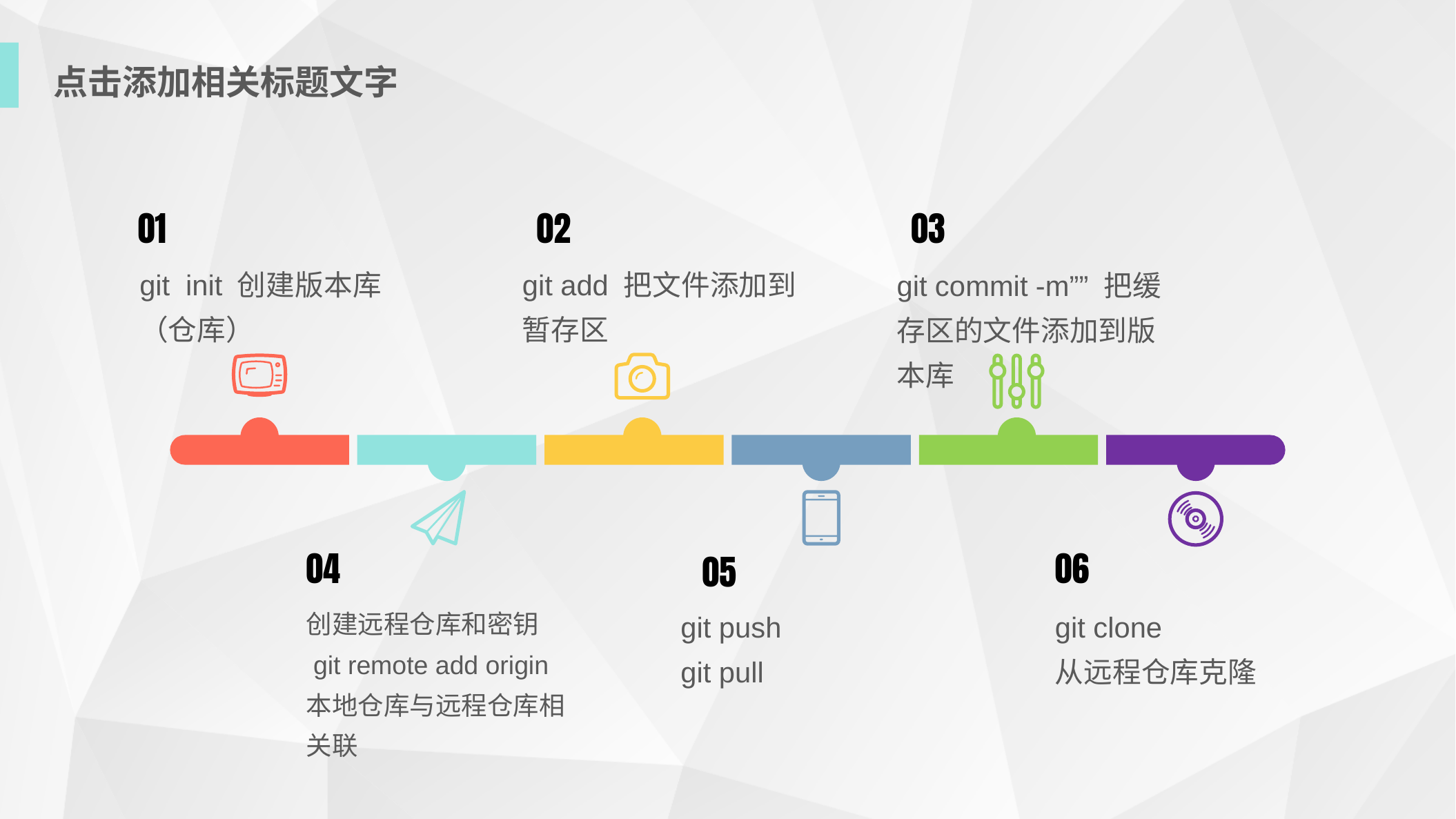

点击添加相关标题文字
01
git  init 创建版本库（仓库）
02
03

git add 把文件添加到暂存区
git commit -m”” 把缓存区的文件添加到版本库

04
06
05
创建远程仓库和密钥
 git remote add origin
本地仓库与远程仓库相关联
git push
git pull
git clone
从远程仓库克隆